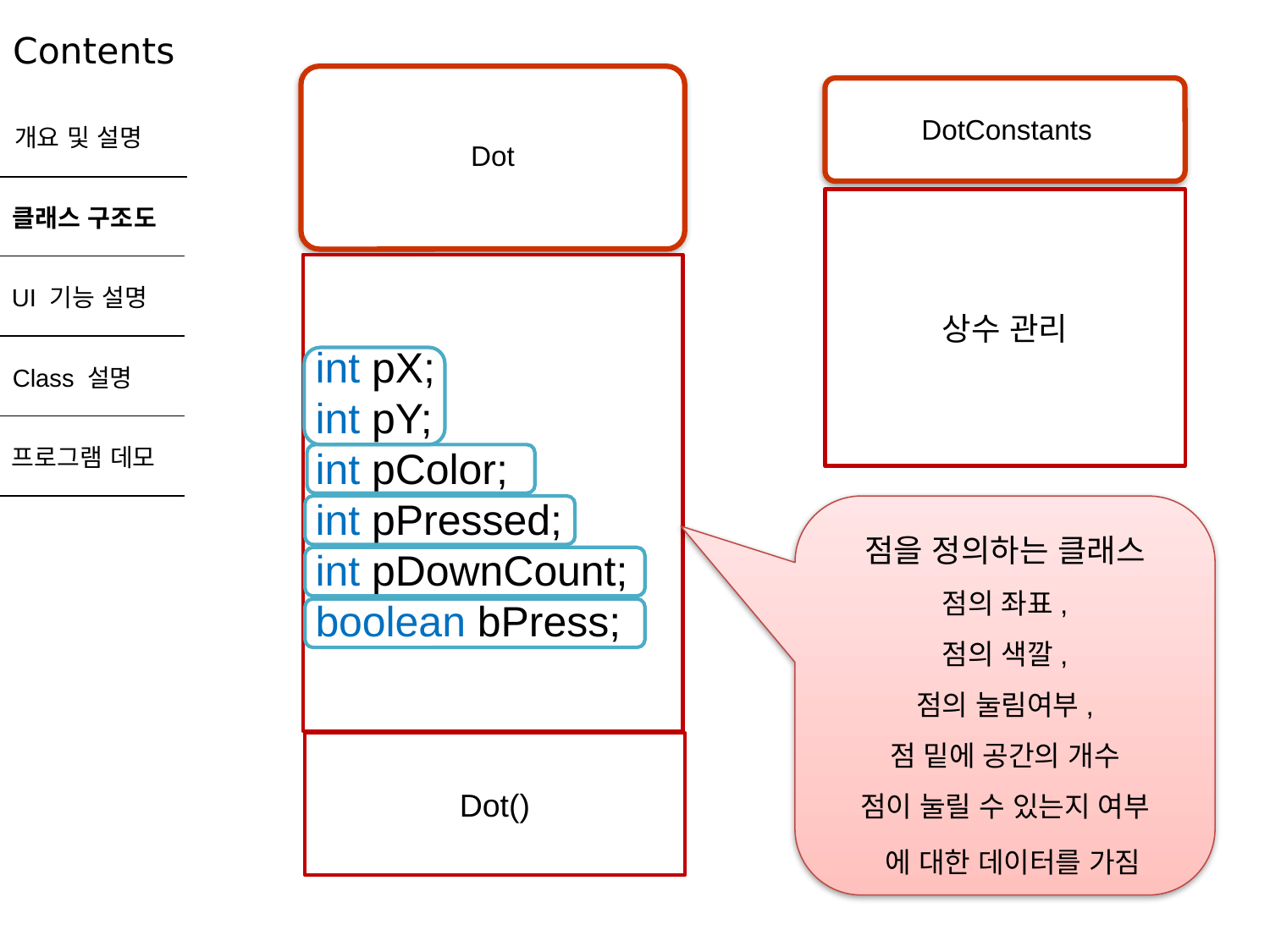

# Contents

Dot

DotConstants
개요 및 설명
상수 관리
클래스 구조도
int pX;
int pY;
int pColor;
int pPressed;
int pDownCount;
boolean bPress;
UI 기능 설명

Class 설명
프로그램 데모

점을 정의하는 클래스
점의 좌표,
점의 색깔,
점의 눌림여부,
점 밑에 공간의 개수
점이 눌릴 수 있는지 여부
 에 대한 데이터를 가짐

Dot()